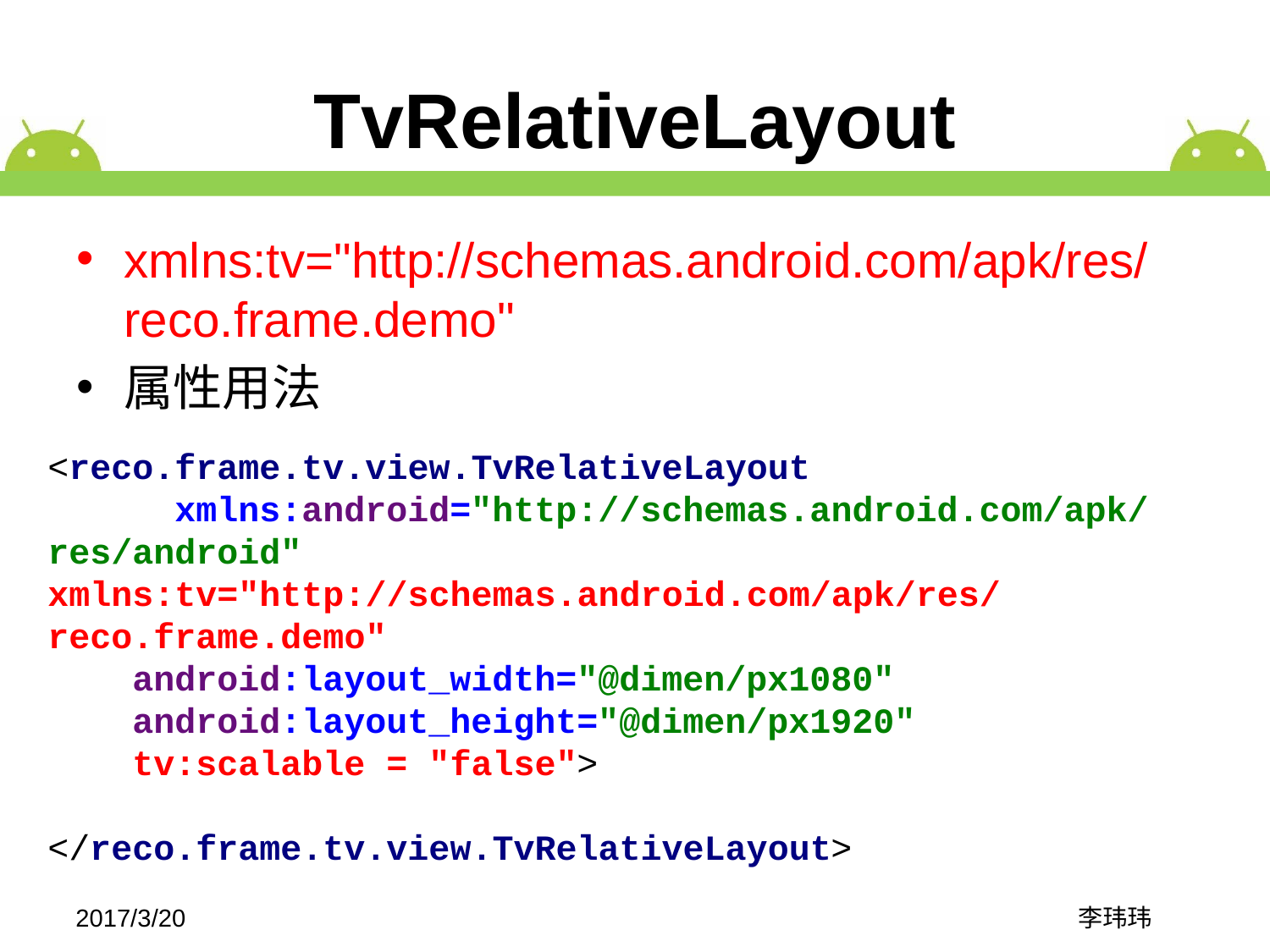

# TvRelativeLayout
xmlns:tv="http://schemas.android.com/apk/res/reco.frame.demo"
属性用法
<reco.frame.tv.view.TvRelativeLayout
	xmlns:android="http://schemas.android.com/apk/res/android"
xmlns:tv="http://schemas.android.com/apk/res/reco.frame.demo"
    android:layout_width="@dimen/px1080"
    android:layout_height="@dimen/px1920"
    tv:scalable = "false">
</reco.frame.tv.view.TvRelativeLayout>